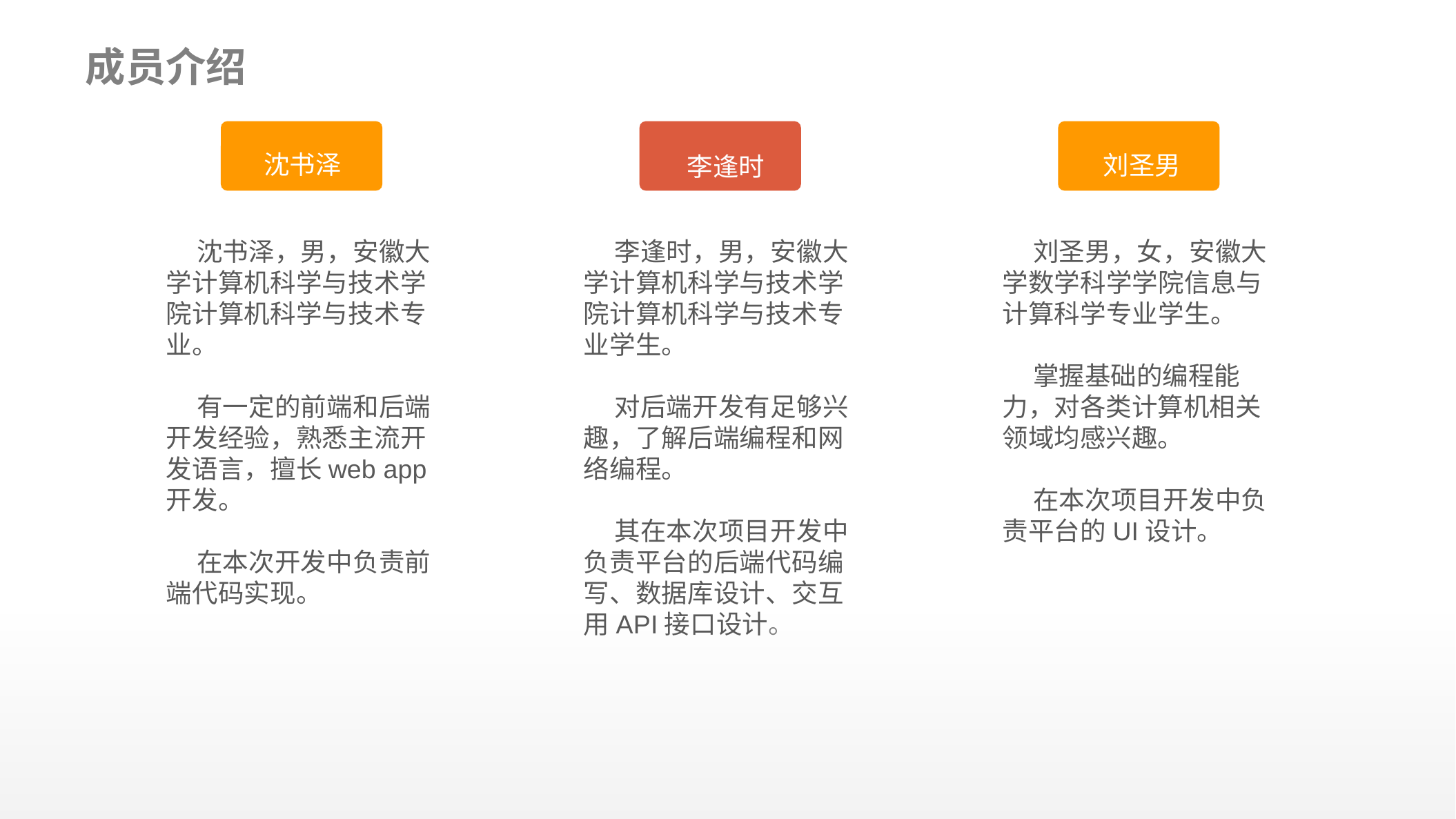

成员介绍

沈书泽

李逢时

刘圣男
沈书泽，男，安徽大学计算机科学与技术学院计算机科学与技术专业。

有一定的前端和后端开发经验，熟悉主流开发语言，擅长web app开发。

在本次开发中负责前端代码实现。
李逢时，男，安徽大学计算机科学与技术学院计算机科学与技术专业学生。

对后端开发有足够兴趣，了解后端编程和网络编程。

其在本次项目开发中负责平台的后端代码编写、数据库设计、交互用API接口设计。
刘圣男，女，安徽大学数学科学学院信息与计算科学专业学生。

掌握基础的编程能力，对各类计算机相关领域均感兴趣。

在本次项目开发中负责平台的UI设计。